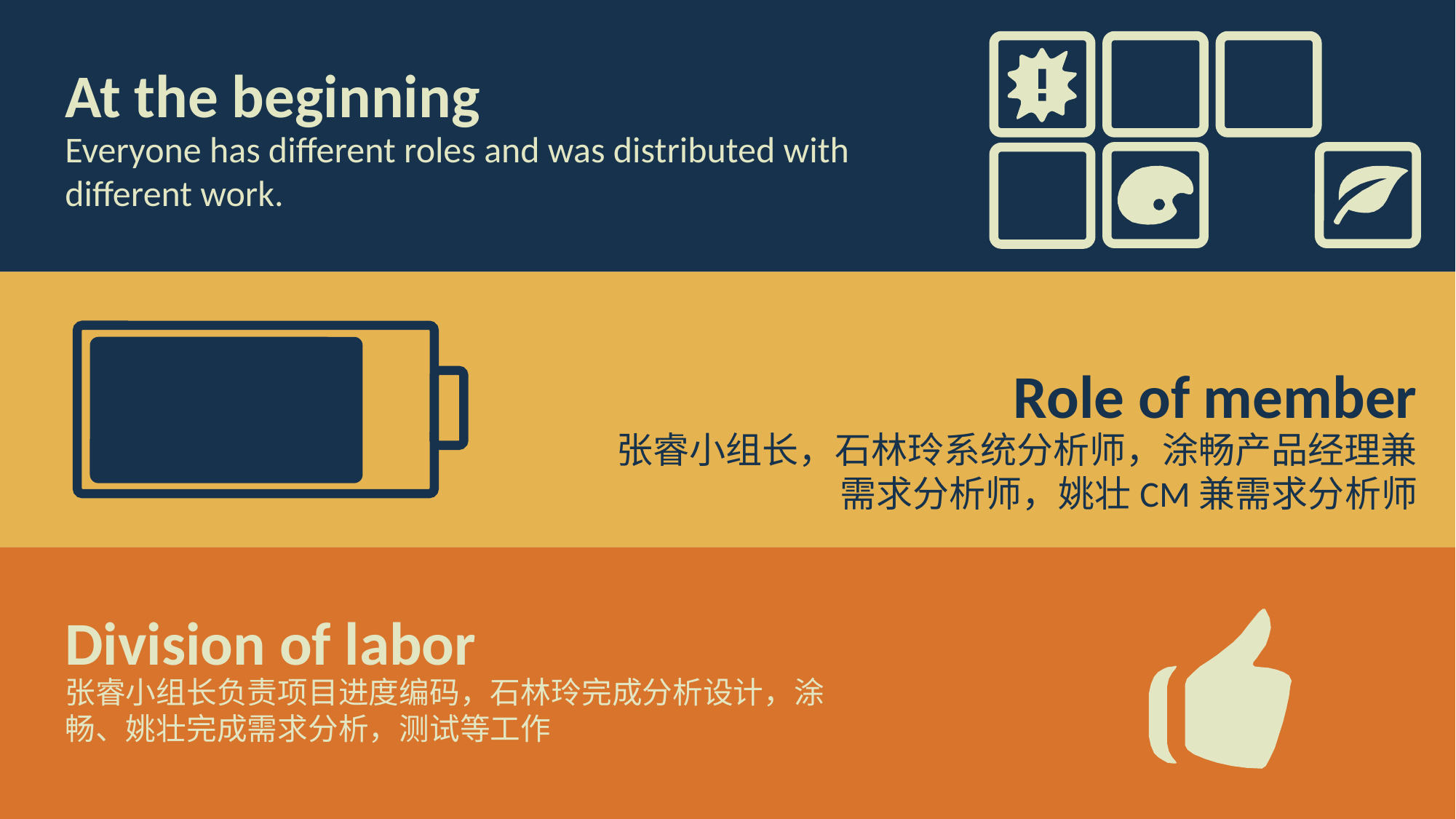

At the beginning
Everyone has different roles and was distributed with different work.

Role of member

张睿小组长，石林玲系统分析师，涂畅产品经理兼需求分析师，姚壮CM兼需求分析师

Division of labor
张睿小组长负责项目进度编码，石林玲完成分析设计，涂畅、姚壮完成需求分析，测试等工作